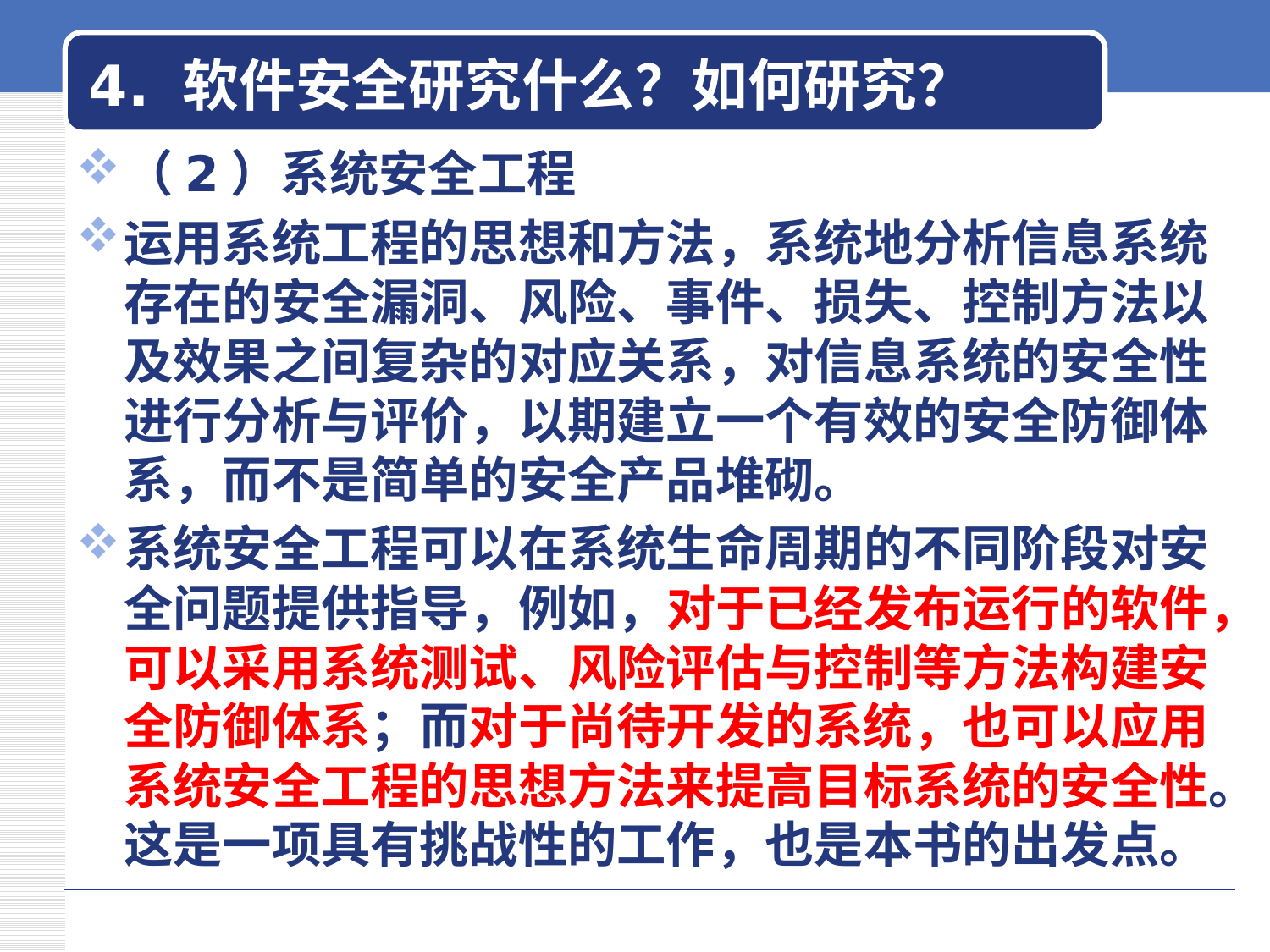

# 4. 软件安全研究什么？如何研究？
（2）系统安全工程
运用系统工程的思想和方法，系统地分析信息系统存在的安全漏洞、风险、事件、损失、控制方法以及效果之间复杂的对应关系，对信息系统的安全性进行分析与评价，以期建立一个有效的安全防御体系，而不是简单的安全产品堆砌。
系统安全工程可以在系统生命周期的不同阶段对安全问题提供指导，例如，对于已经发布运行的软件，可以采用系统测试、风险评估与控制等方法构建安全防御体系；而对于尚待开发的系统，也可以应用系统安全工程的思想方法来提高目标系统的安全性。这是一项具有挑战性的工作，也是本书的出发点。